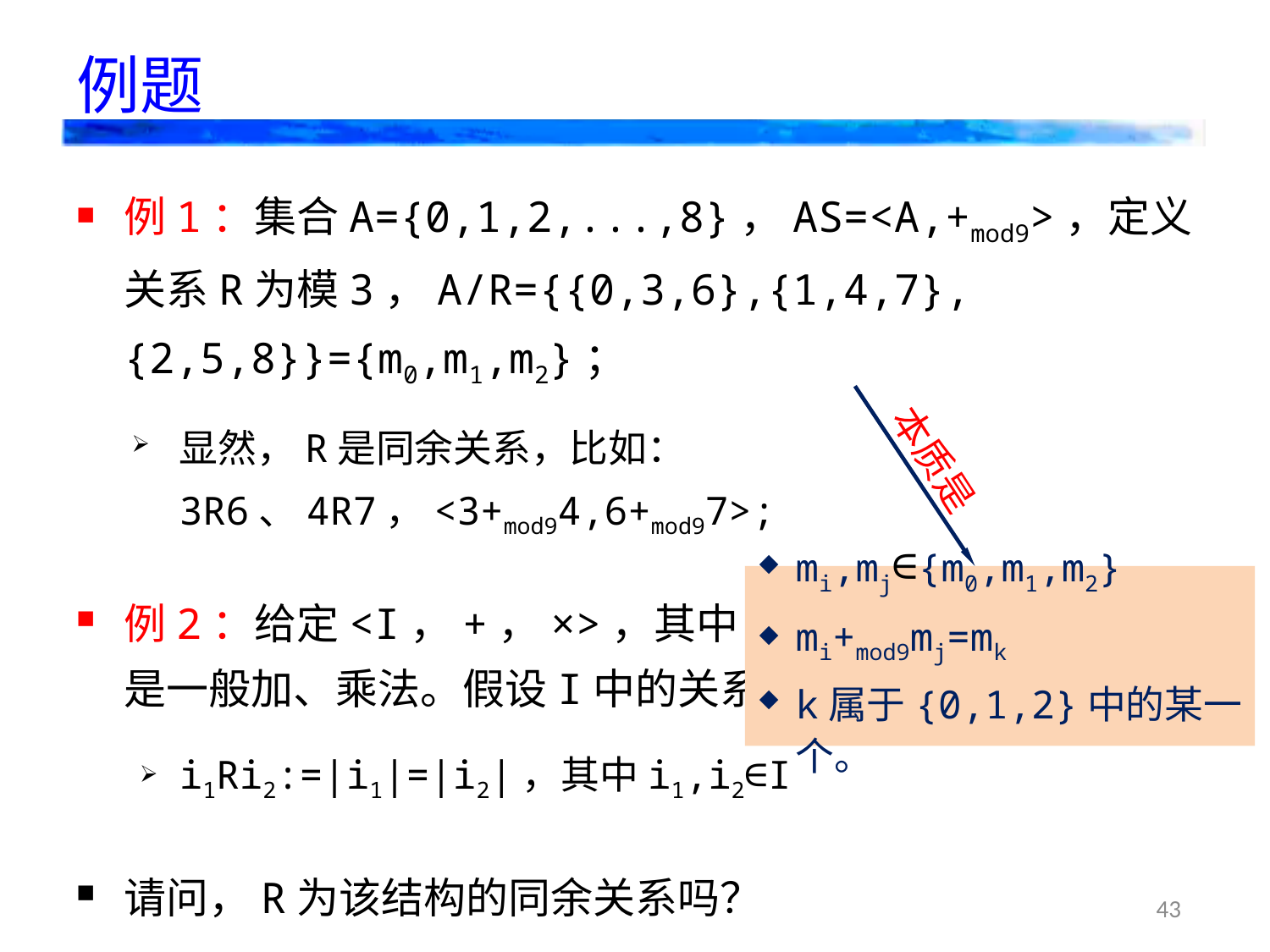

# 例题
例1：集合A={0,1,2,...,8}，AS=<A,+mod9>，定义关系R为模3，A/R={{0,3,6},{1,4,7},{2,5,8}}={m0,m1,m2}；
显然，R是同余关系，比如：3R6、4R7，<3+mod94,6+mod97>;
例2：给定<I，+，×>，其中I是整数集合，+和×是一般加、乘法。假设I中的关系R定义如下：
i1Ri2:=|i1|=|i2|，其中i1,i2∈I
请问，R为该结构的同余关系吗？

本质是
mi,mj∈{m0,m1,m2}
mi+mod9mj=mk
k属于{0,1,2}中的某一个。
43